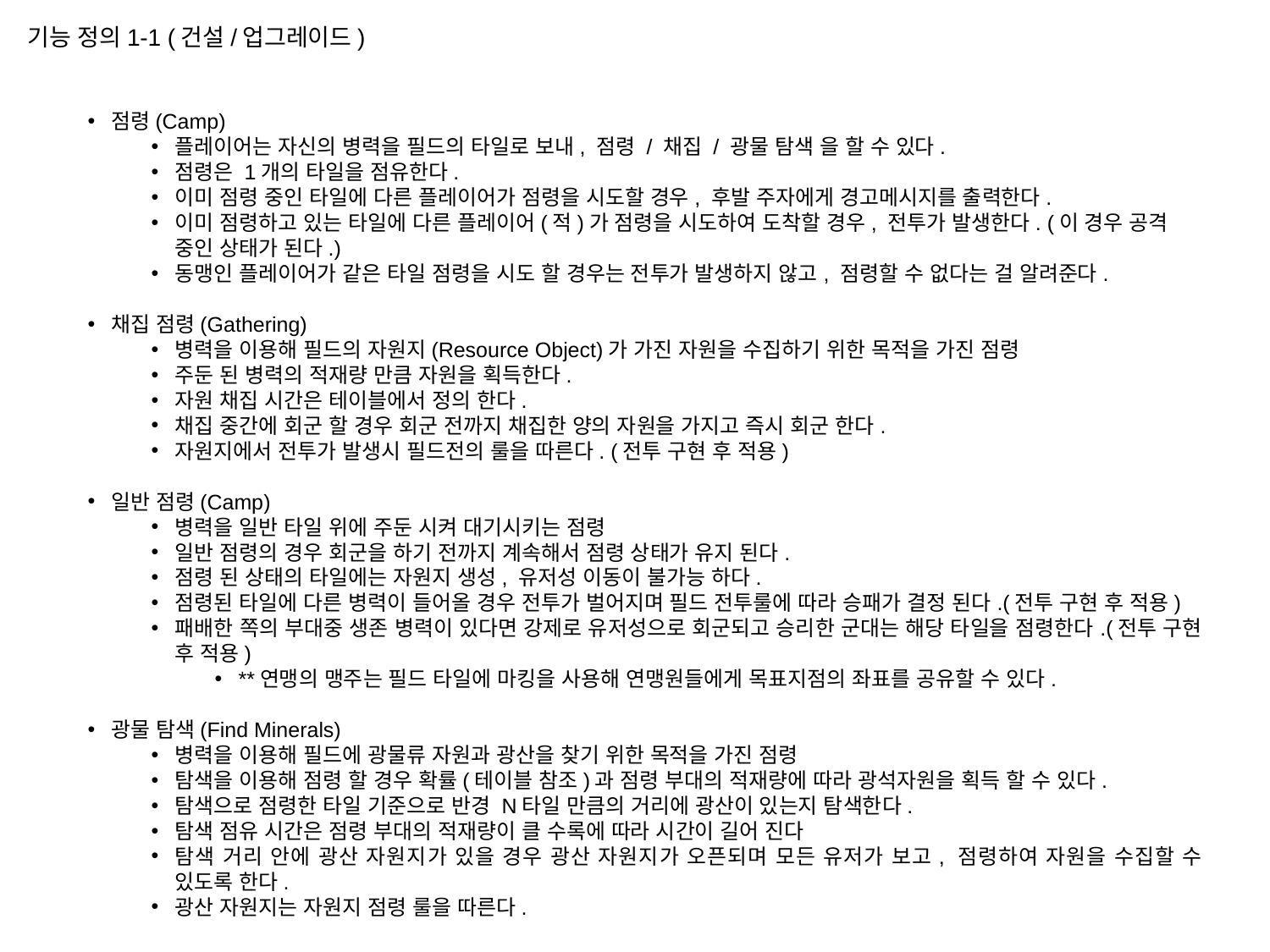

기능 정의1-1 (건설/업그레이드)
점령(Camp)
플레이어는 자신의 병력을 필드의 타일로 보내, 점령 / 채집 / 광물 탐색 을 할 수 있다.
점령은 1개의 타일을 점유한다.
이미 점령 중인 타일에 다른 플레이어가 점령을 시도할 경우, 후발 주자에게 경고메시지를 출력한다.
이미 점령하고 있는 타일에 다른 플레이어(적)가 점령을 시도하여 도착할 경우, 전투가 발생한다. (이 경우 공격 중인 상태가 된다.)
동맹인 플레이어가 같은 타일 점령을 시도 할 경우는 전투가 발생하지 않고, 점령할 수 없다는 걸 알려준다.

채집 점령(Gathering)
병력을 이용해 필드의 자원지(Resource Object)가 가진 자원을 수집하기 위한 목적을 가진 점령
주둔 된 병력의 적재량 만큼 자원을 획득한다.
자원 채집 시간은 테이블에서 정의 한다.
채집 중간에 회군 할 경우 회군 전까지 채집한 양의 자원을 가지고 즉시 회군 한다.
자원지에서 전투가 발생시 필드전의 룰을 따른다. (전투 구현 후 적용)

일반 점령(Camp)
병력을 일반 타일 위에 주둔 시켜 대기시키는 점령
일반 점령의 경우 회군을 하기 전까지 계속해서 점령 상태가 유지 된다.
점령 된 상태의 타일에는 자원지 생성, 유저성 이동이 불가능 하다.
점령된 타일에 다른 병력이 들어올 경우 전투가 벌어지며 필드 전투룰에 따라 승패가 결정 된다.(전투 구현 후 적용)
패배한 쪽의 부대중 생존 병력이 있다면 강제로 유저성으로 회군되고 승리한 군대는 해당 타일을 점령한다.(전투 구현 후 적용)
**연맹의 맹주는 필드 타일에 마킹을 사용해 연맹원들에게 목표지점의 좌표를 공유할 수 있다.

광물 탐색(Find Minerals)
병력을 이용해 필드에 광물류 자원과 광산을 찾기 위한 목적을 가진 점령
탐색을 이용해 점령 할 경우 확률(테이블 참조)과 점령 부대의 적재량에 따라 광석자원을 획득 할 수 있다.
탐색으로 점령한 타일 기준으로 반경 N타일 만큼의 거리에 광산이 있는지 탐색한다.
탐색 점유 시간은 점령 부대의 적재량이 클 수록에 따라 시간이 길어 진다
탐색 거리 안에 광산 자원지가 있을 경우 광산 자원지가 오픈되며 모든 유저가 보고, 점령하여 자원을 수집할 수 있도록 한다.
광산 자원지는 자원지 점령 룰을 따른다.